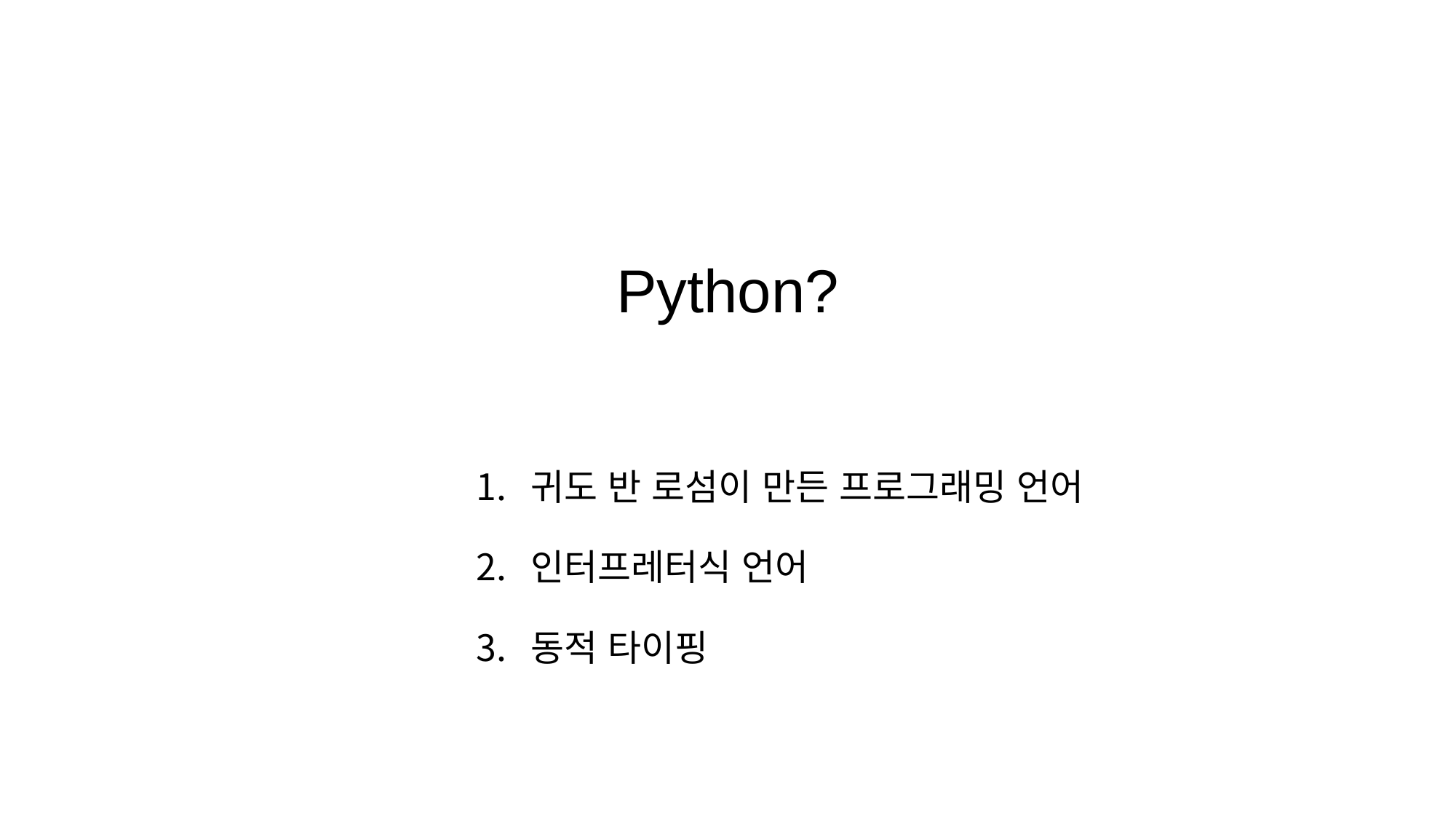

# Python?
귀도 반 로섬이 만든 프로그래밍 언어
인터프레터식 언어
동적 타이핑